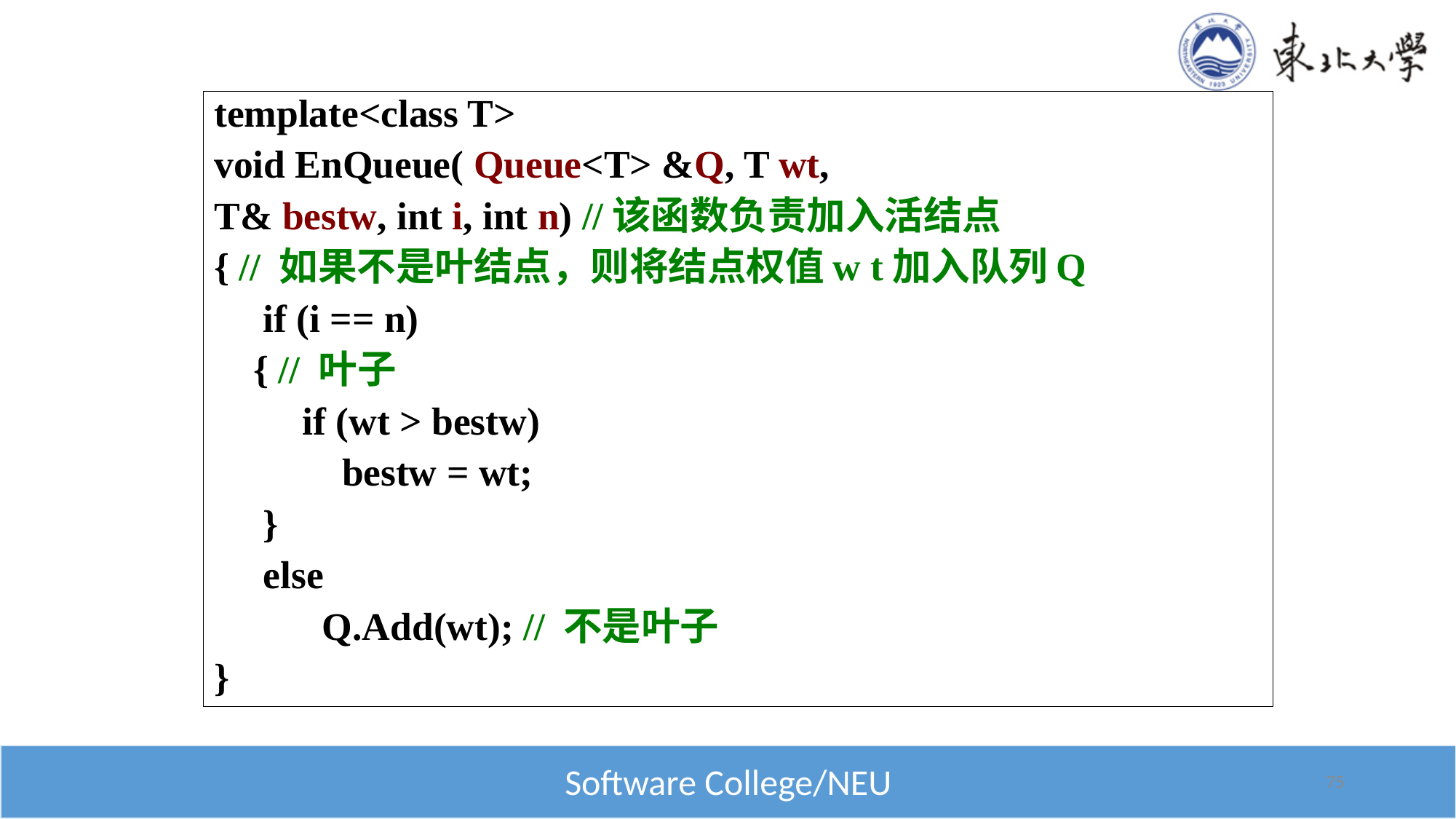

template<class T>
void EnQueue( Queue<T> &Q, T wt,
T& bestw, int i, int n) //该函数负责加入活结点
{ // 如果不是叶结点，则将结点权值w t加入队列Q
     if (i == n)
    { // 叶子
         if (wt > bestw)
             bestw = wt;
     }
     else
           Q.Add(wt); // 不是叶子
}

75